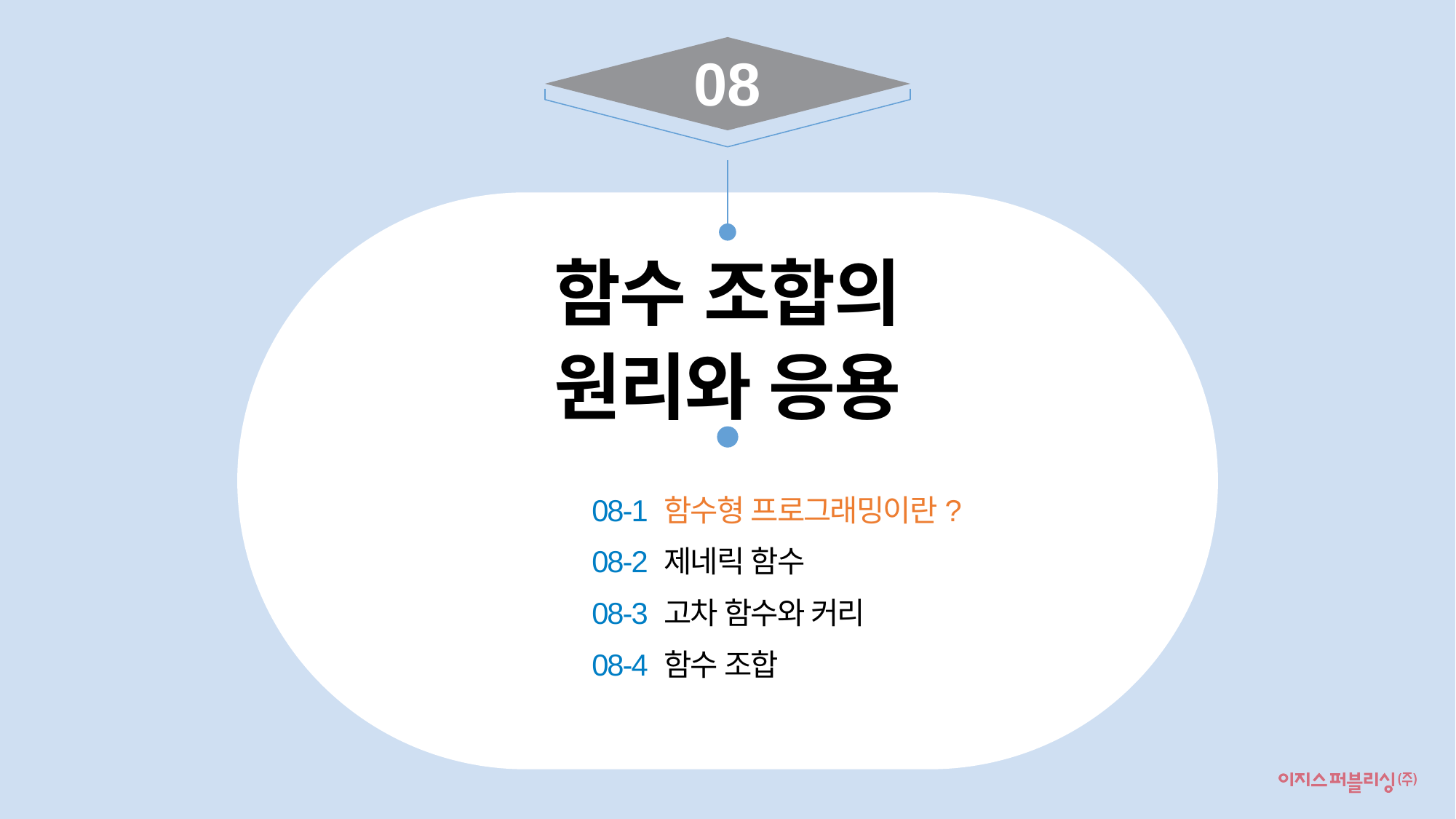

08
함수 조합의
원리와 응용
08-1 함수형 프로그래밍이란?
08-2 제네릭 함수
08-3 고차 함수와 커리
08-4 함수 조합